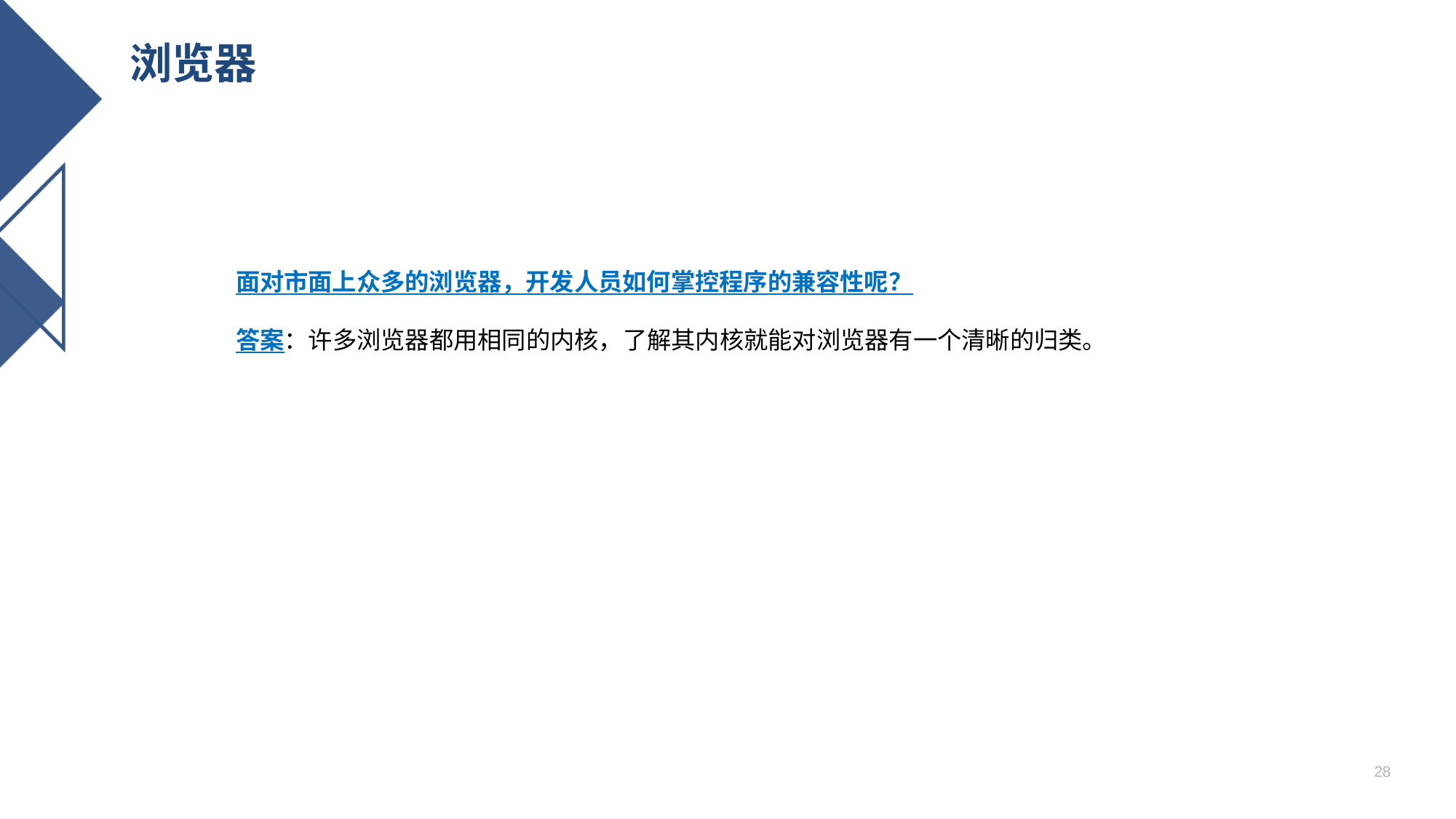

# 浏览器
面对市面上众多的浏览器，开发人员如何掌控程序的兼容性呢？
答案：许多浏览器都用相同的内核，了解其内核就能对浏览器有一个清晰的归类。
28